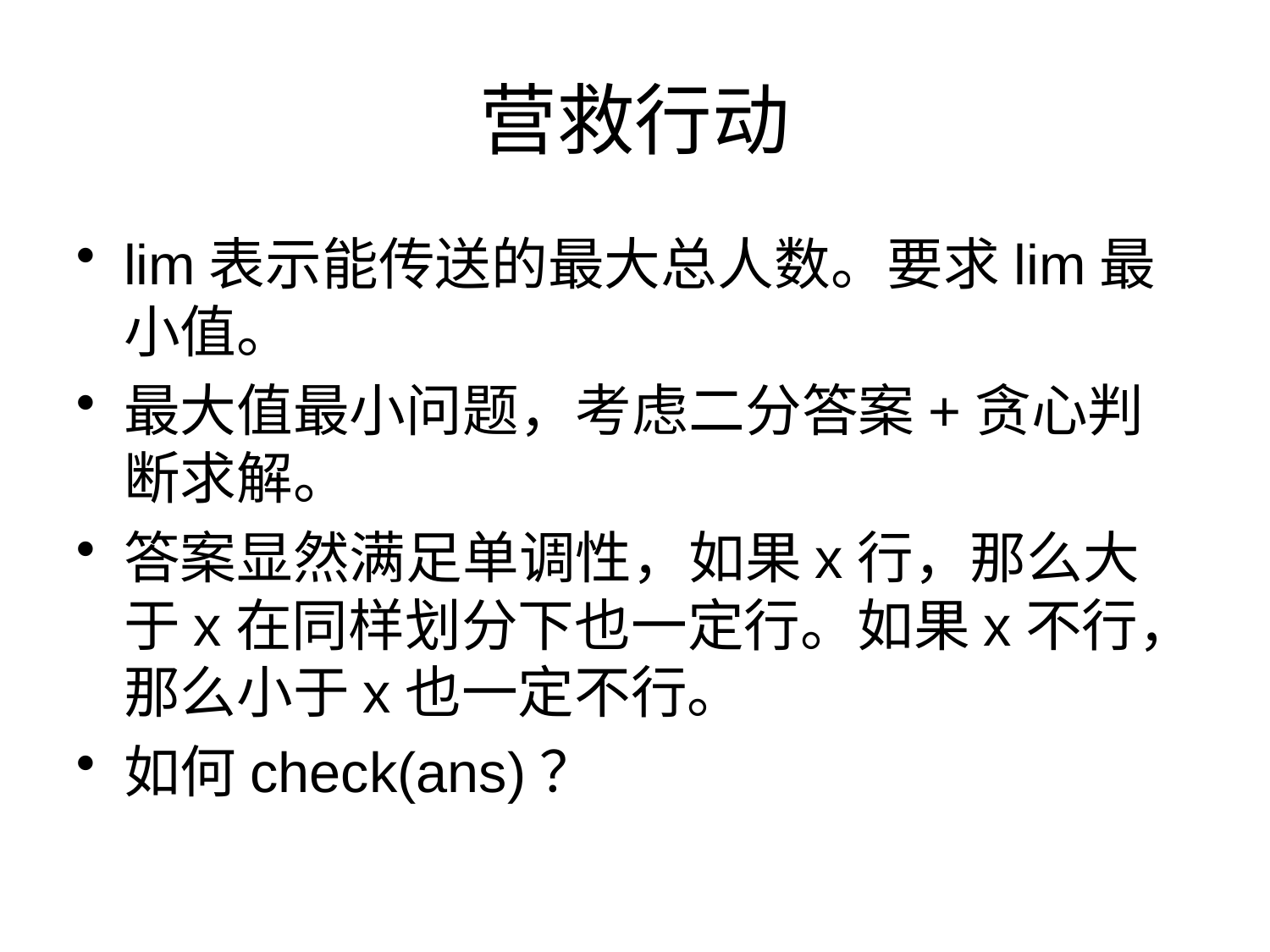

# 营救行动
lim表示能传送的最大总人数。要求lim最小值。
最大值最小问题，考虑二分答案+贪心判断求解。
答案显然满足单调性，如果x行，那么大于x在同样划分下也一定行。如果x不行，那么小于x也一定不行。
如何check(ans)？